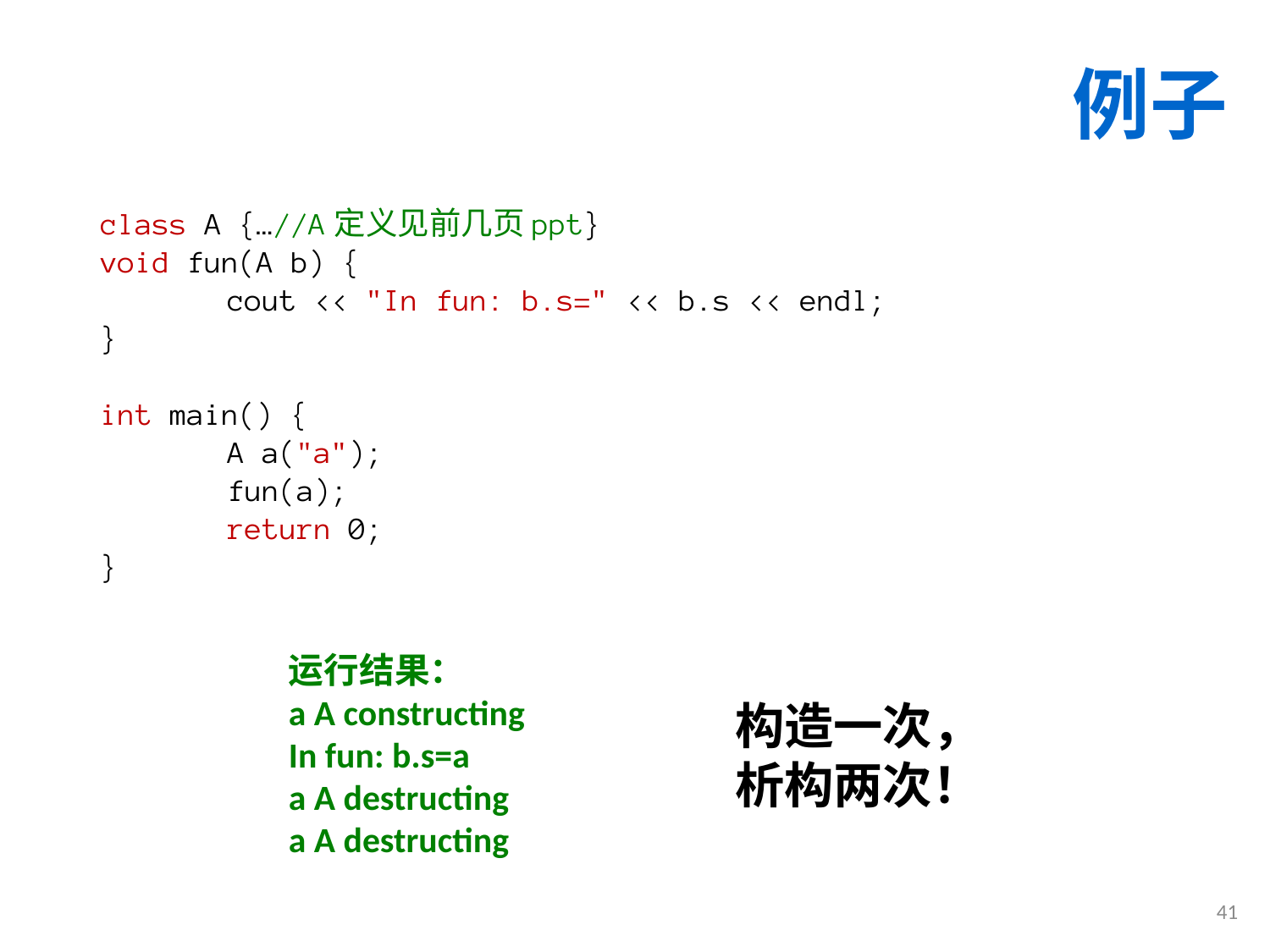

# 例子
class A {…//A定义见前几页ppt}
void fun(A b) {
	cout << "In fun: b.s=" << b.s << endl;
}

int main() {
	A a("a");
	fun(a);
	return 0;
}
运行结果：
a A constructing
In fun: b.s=a
a A destructing
a A destructing
构造一次，
析构两次！
41